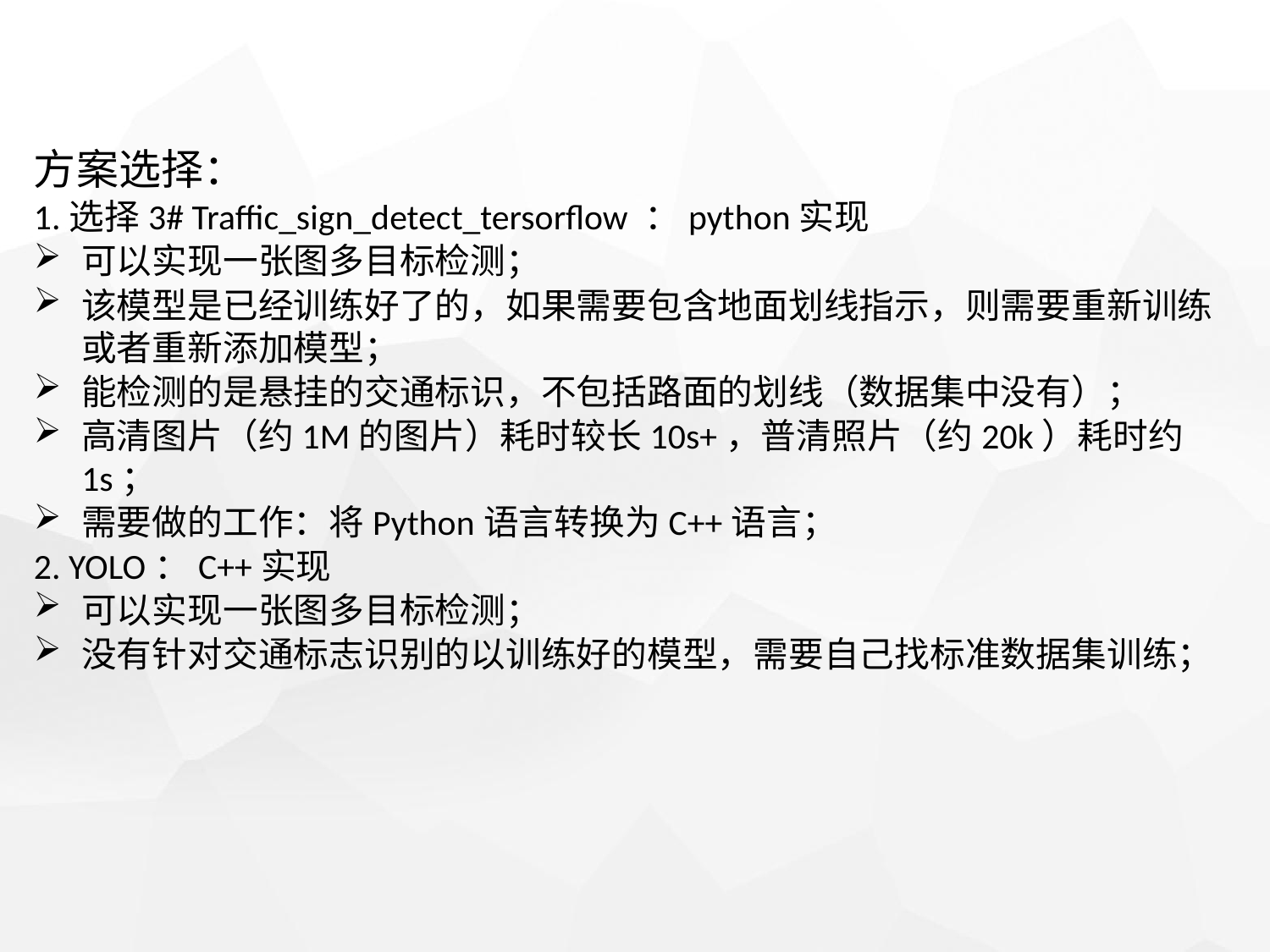

方案选择：
1.选择3# Traffic_sign_detect_tersorflow ：python实现
可以实现一张图多目标检测；
该模型是已经训练好了的，如果需要包含地面划线指示，则需要重新训练或者重新添加模型；
能检测的是悬挂的交通标识，不包括路面的划线（数据集中没有）；
高清图片（约1M的图片）耗时较长10s+，普清照片（约20k）耗时约1s；
需要做的工作：将Python语言转换为C++语言；
2. YOLO：C++实现
可以实现一张图多目标检测；
没有针对交通标志识别的以训练好的模型，需要自己找标准数据集训练；